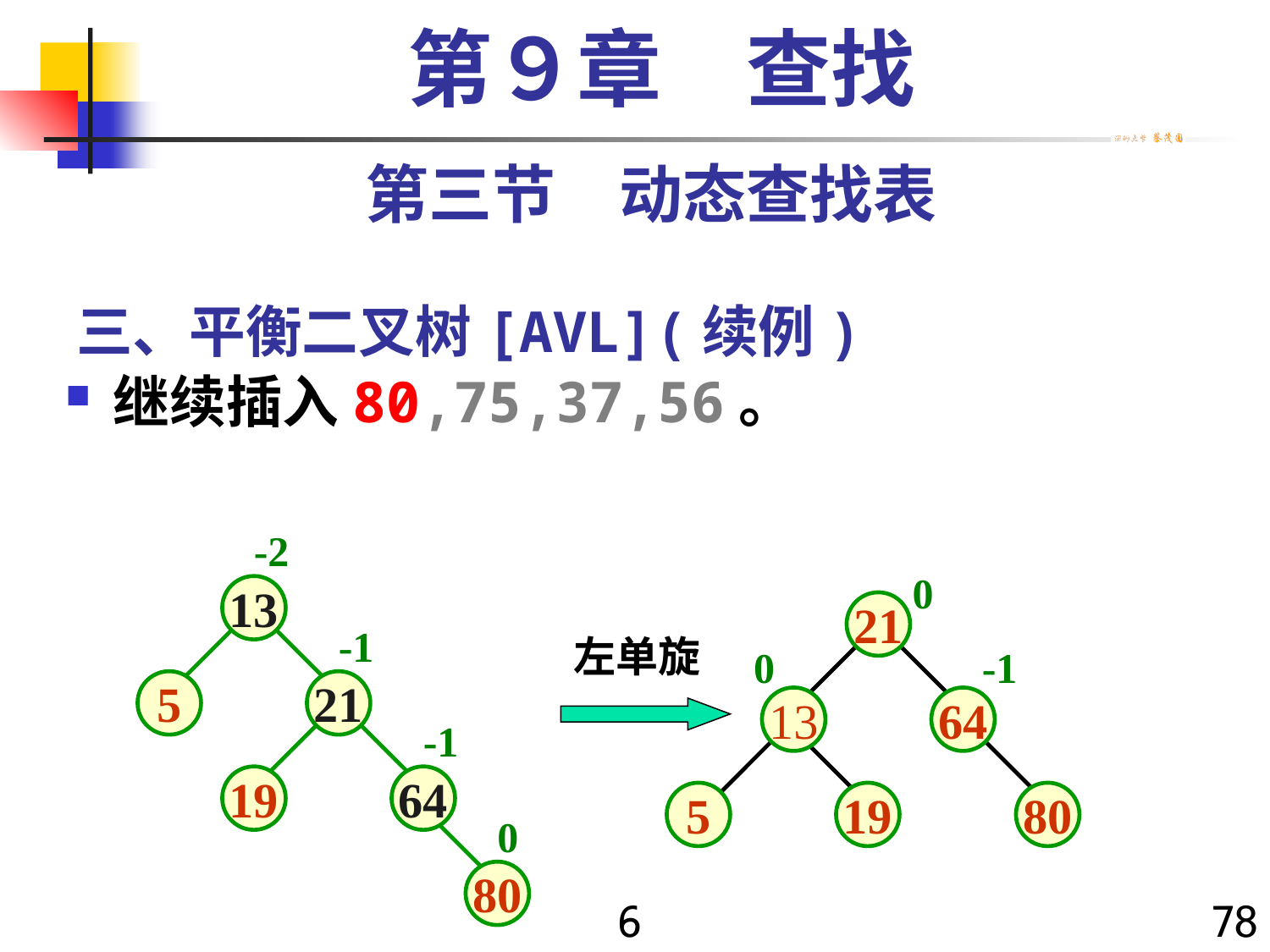

第９章　查找
第三节　动态查找表
# 三、平衡二叉树[AVL](续例)
继续插入80,75,37,56。
-2
13
-1

5
21
-1

19
64
0

80
0
21
左单旋
0

-1

13
64

5
19
80
6
78